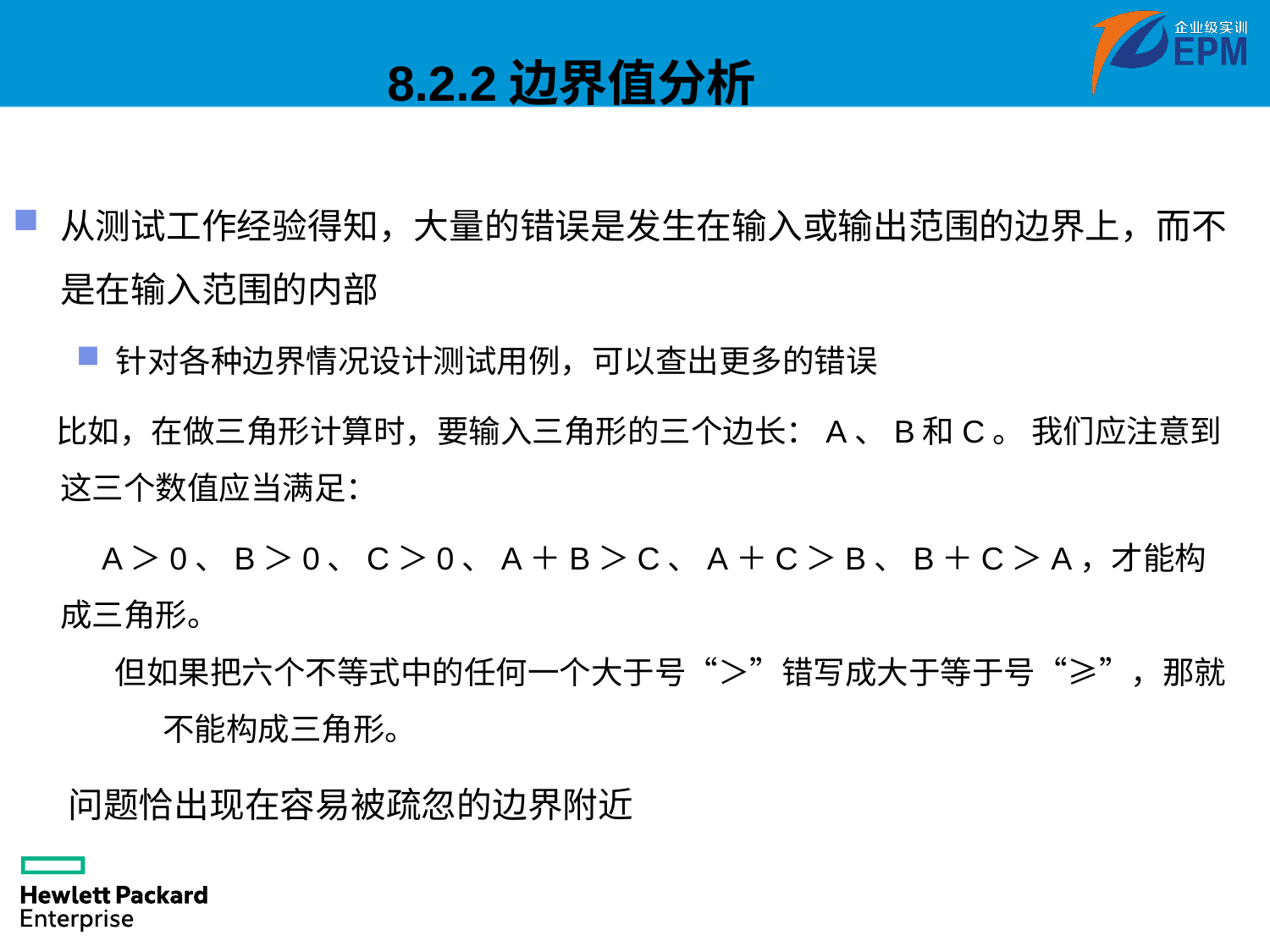

8.2.2边界值分析
从测试工作经验得知，大量的错误是发生在输入或输出范围的边界上，而不是在输入范围的内部
针对各种边界情况设计测试用例，可以查出更多的错误
     比如，在做三角形计算时，要输入三角形的三个边长：A、B和C。 我们应注意到这三个数值应当满足：
          A＞0、B＞0、C＞0、A＋B＞C、A＋C＞B、B＋C＞A，才能构成三角形。
但如果把六个不等式中的任何一个大于号“＞”错写成大于等于号“≥”，那就不能构成三角形。
      问题恰出现在容易被疏忽的边界附近